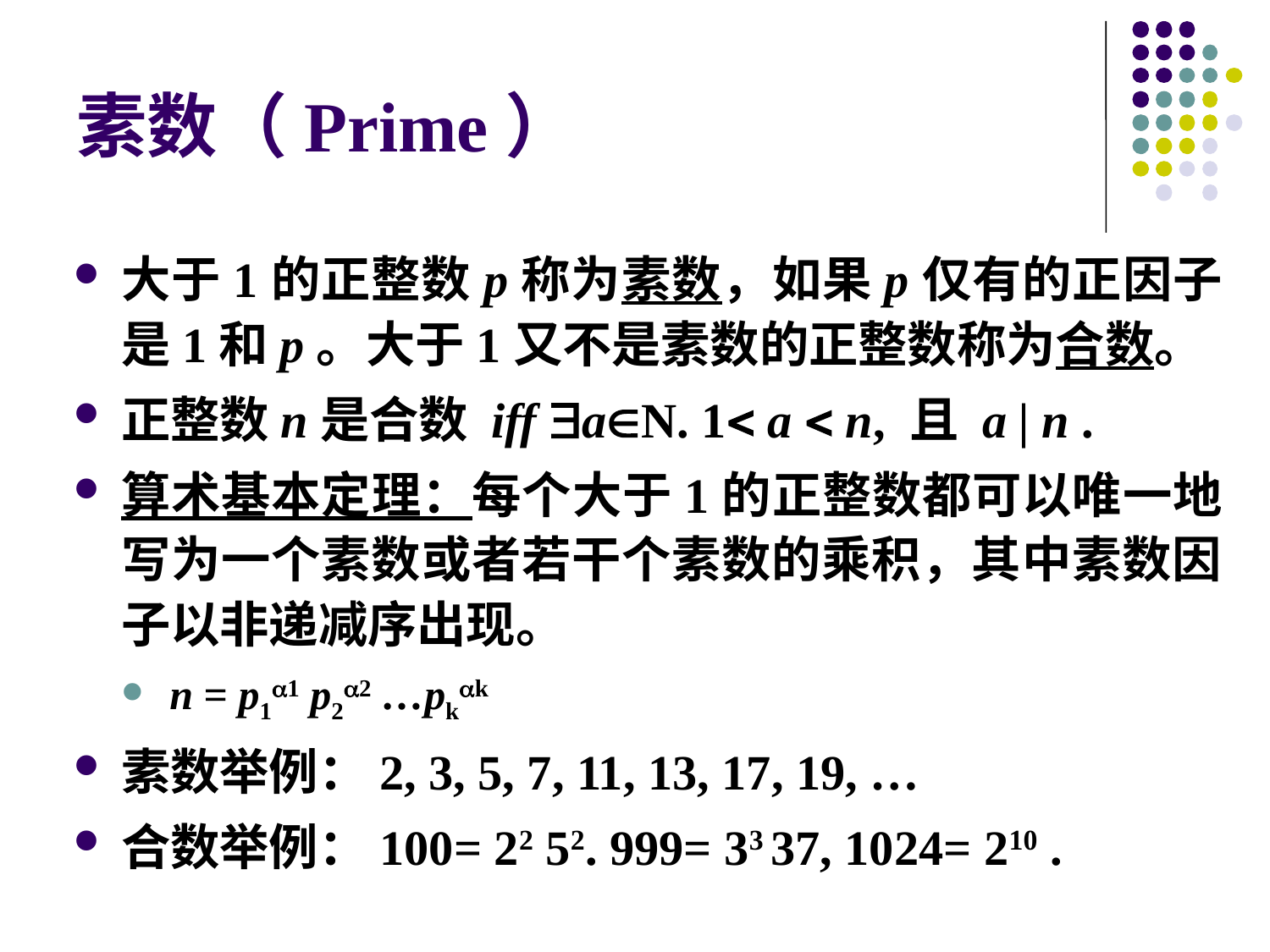

# 素数（Prime）
大于1的正整数p称为素数，如果p仅有的正因子是1和p。大于1又不是素数的正整数称为合数。
正整数n是合数 iff ∃a∈N. 1< a < n, 且 a | n .
算术基本定理：每个大于1的正整数都可以唯一地写为一个素数或者若干个素数的乘积，其中素数因子以非递减序出现。
n = p1α1 p2α2 …pkαk
素数举例：2, 3, 5, 7, 11, 13, 17, 19, …
合数举例：100= 22 52. 999= 33 37, 1024= 210 .